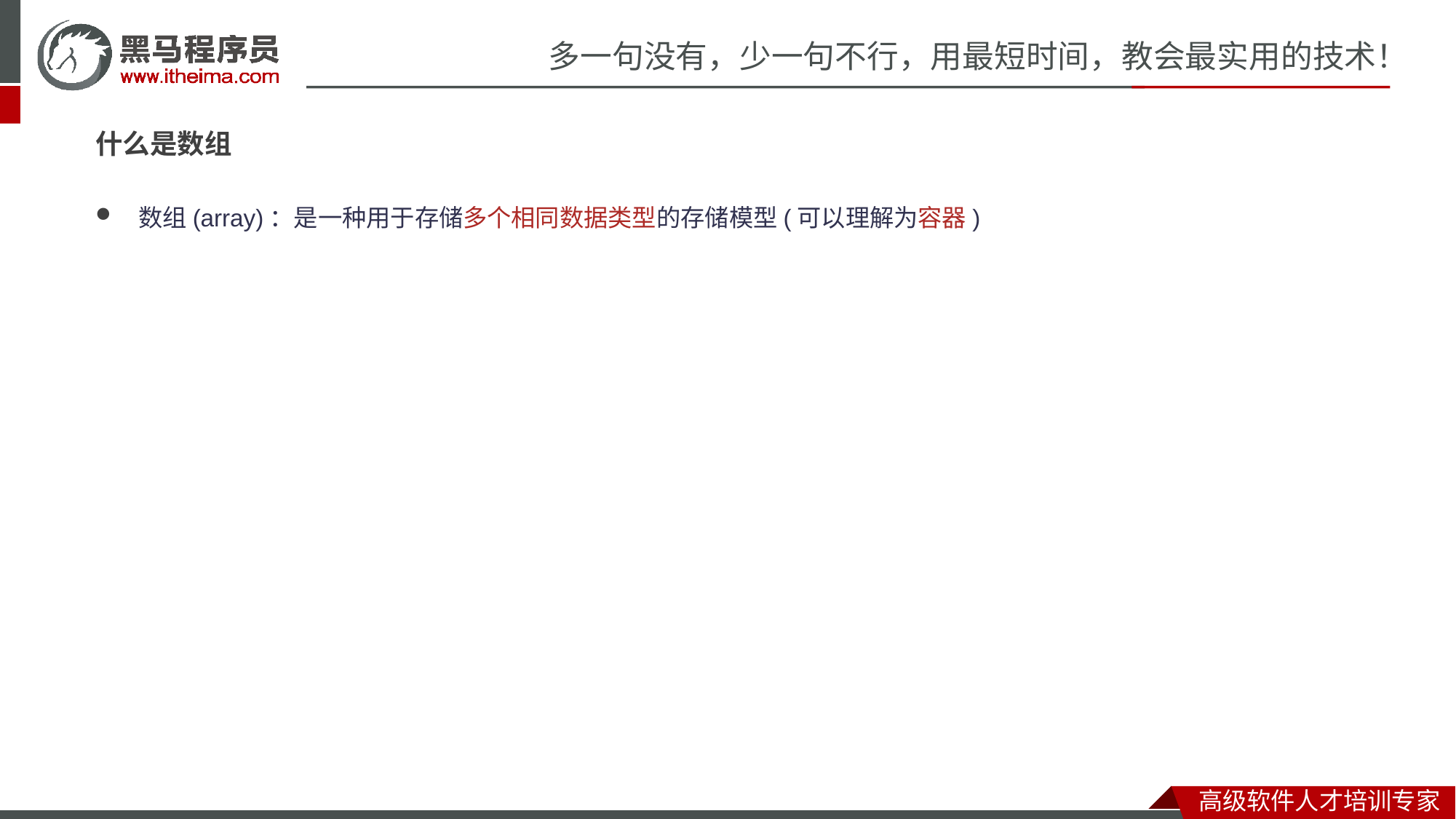

什么是数组
数组(array)：是一种用于存储多个相同数据类型的存储模型(可以理解为容器)